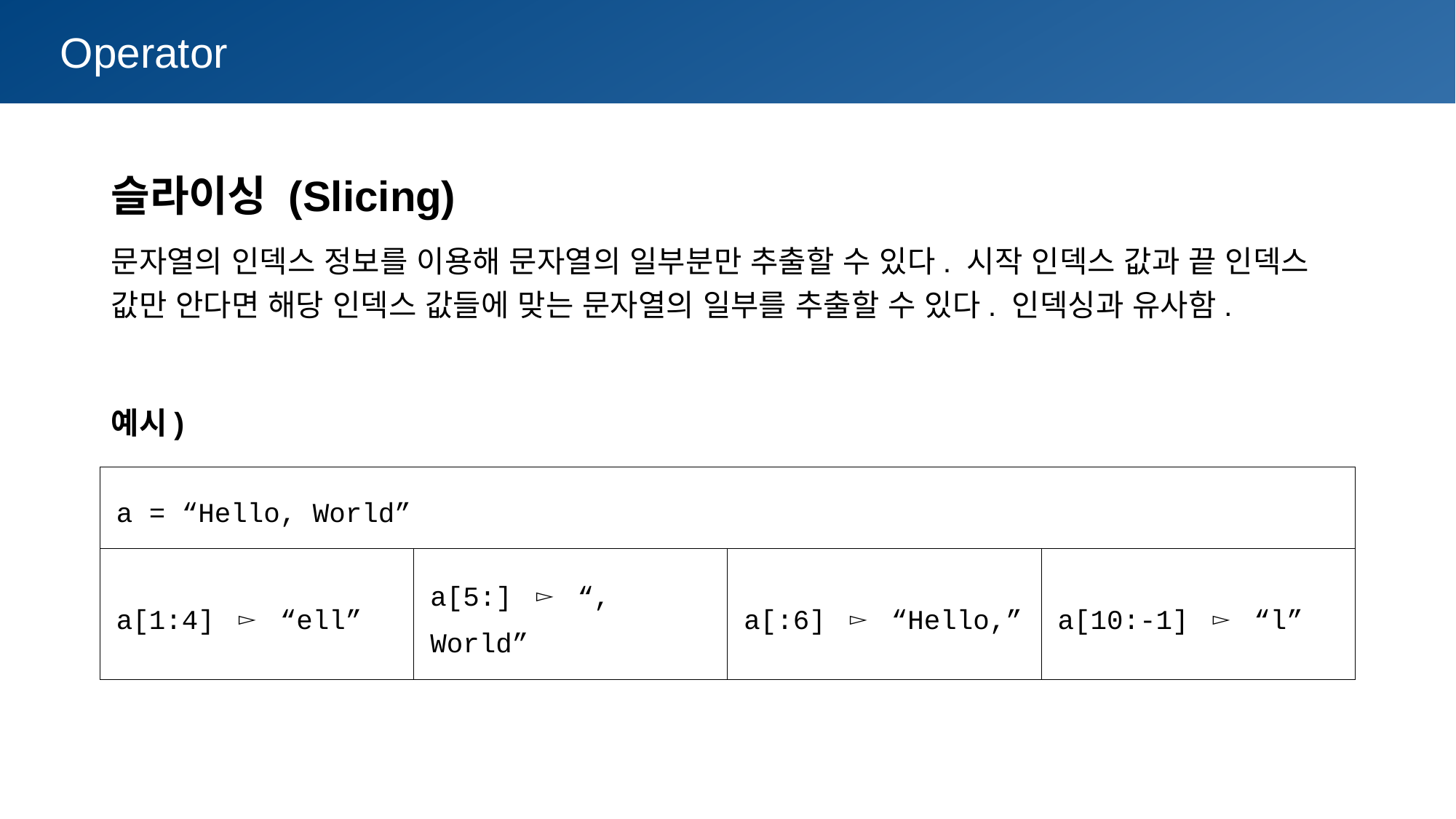

Operator
슬라이싱 (Slicing)
문자열의 인덱스 정보를 이용해 문자열의 일부분만 추출할 수 있다. 시작 인덱스 값과 끝 인덱스 값만 안다면 해당 인덱스 값들에 맞는 문자열의 일부를 추출할 수 있다. 인덱싱과 유사함.

예시)

| a = “Hello, World” |  |  |  |
| --- | --- | --- | --- |
| a[1:4] ▻ “ell” | a[5:] ▻ “, World” | a[:6] ▻ “Hello,” | a[10:-1] ▻ “l” |